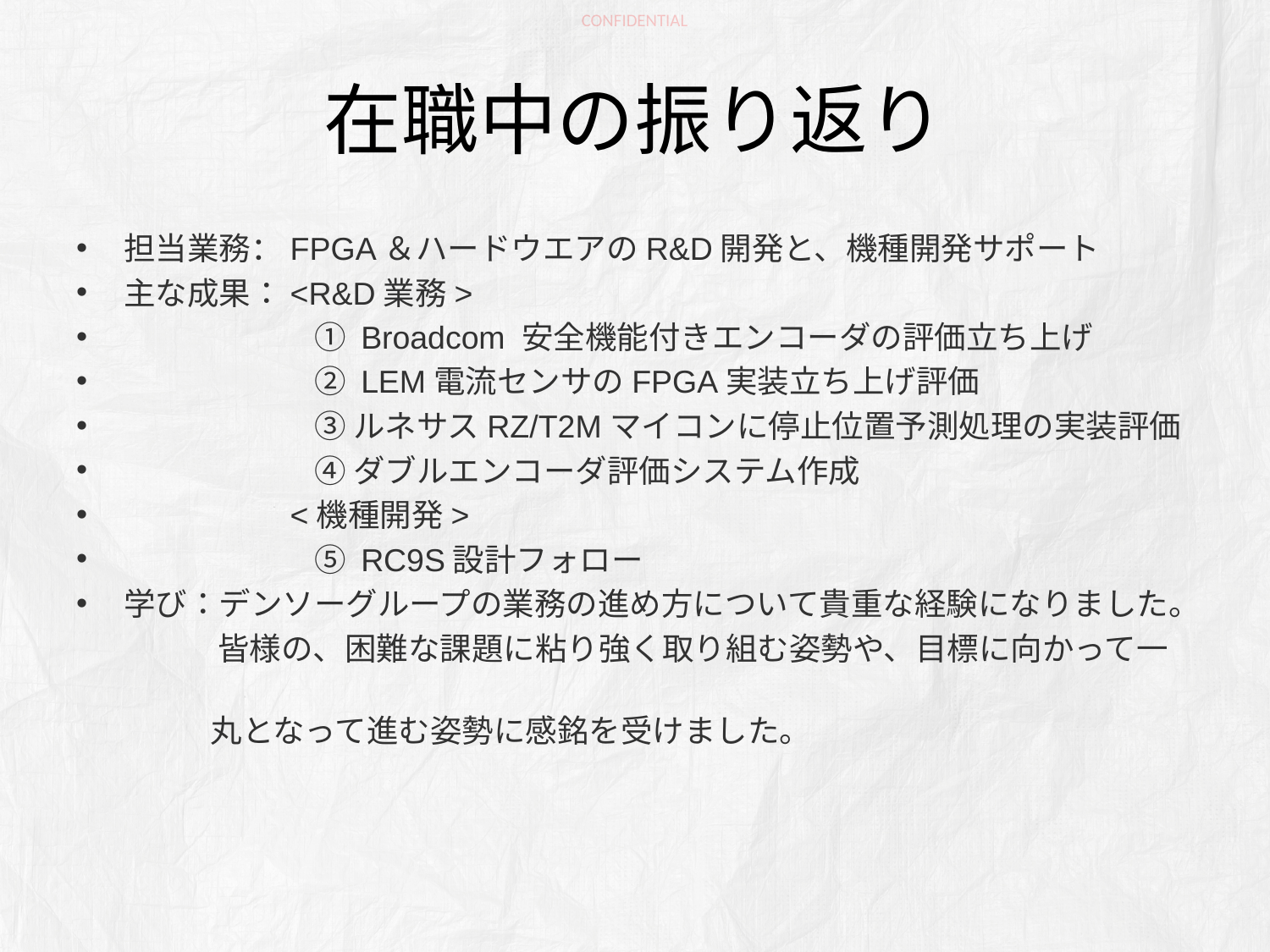

# 在職中の振り返り
担当業務：FPGA＆ハードウエアのR&D開発と、機種開発サポート
主な成果：<R&D業務>
　　　　　　① Broadcom 安全機能付きエンコーダの評価立ち上げ
　　　　　　② LEM電流センサのFPGA実装立ち上げ評価
　　　　　　③ ルネサスRZ/T2Mマイコンに停止位置予測処理の実装評価
　　　　　　④ ダブルエンコーダ評価システム作成
　　　　　<機種開発>
　　　　　　⑤ RC9S設計フォロー
学び：デンソーグループの業務の進め方について貴重な経験になりました。
 　　　　皆様の、困難な課題に粘り強く取り組む姿勢や、目標に向かって一
　　　　 丸となって進む姿勢に感銘を受けました。